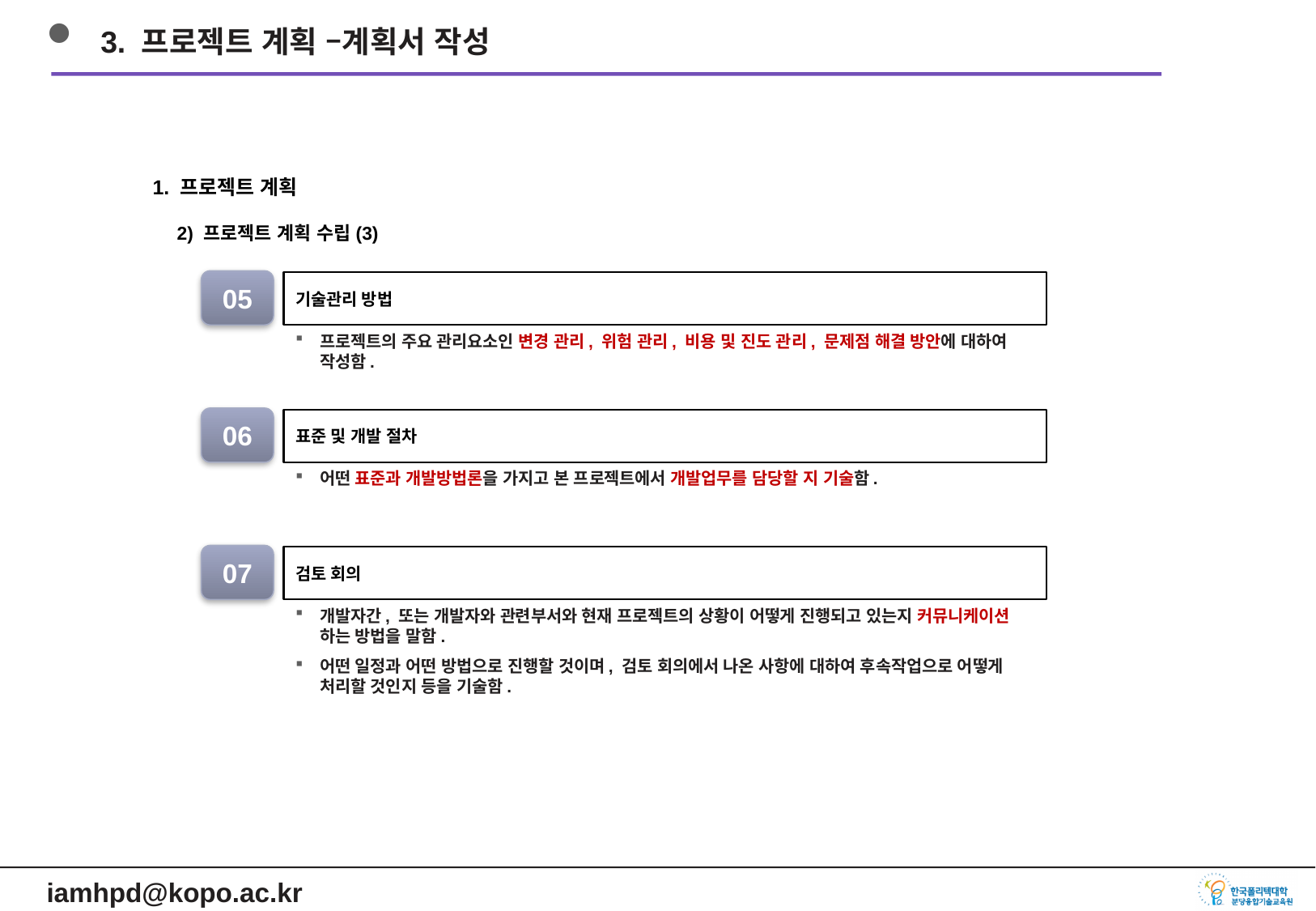

3. 프로젝트 계획 –계획서 작성
1. 프로젝트 계획
2) 프로젝트 계획 수립(3)
05
기술관리 방법
프로젝트의 주요 관리요소인 변경 관리, 위험 관리, 비용 및 진도 관리, 문제점 해결 방안에 대하여 작성함.
06
표준 및 개발 절차
어떤 표준과 개발방법론을 가지고 본 프로젝트에서 개발업무를 담당할 지 기술함.
07
검토 회의
개발자간, 또는 개발자와 관련부서와 현재 프로젝트의 상황이 어떻게 진행되고 있는지 커뮤니케이션 하는 방법을 말함.
어떤 일정과 어떤 방법으로 진행할 것이며, 검토 회의에서 나온 사항에 대하여 후속작업으로 어떻게 처리할 것인지 등을 기술함.